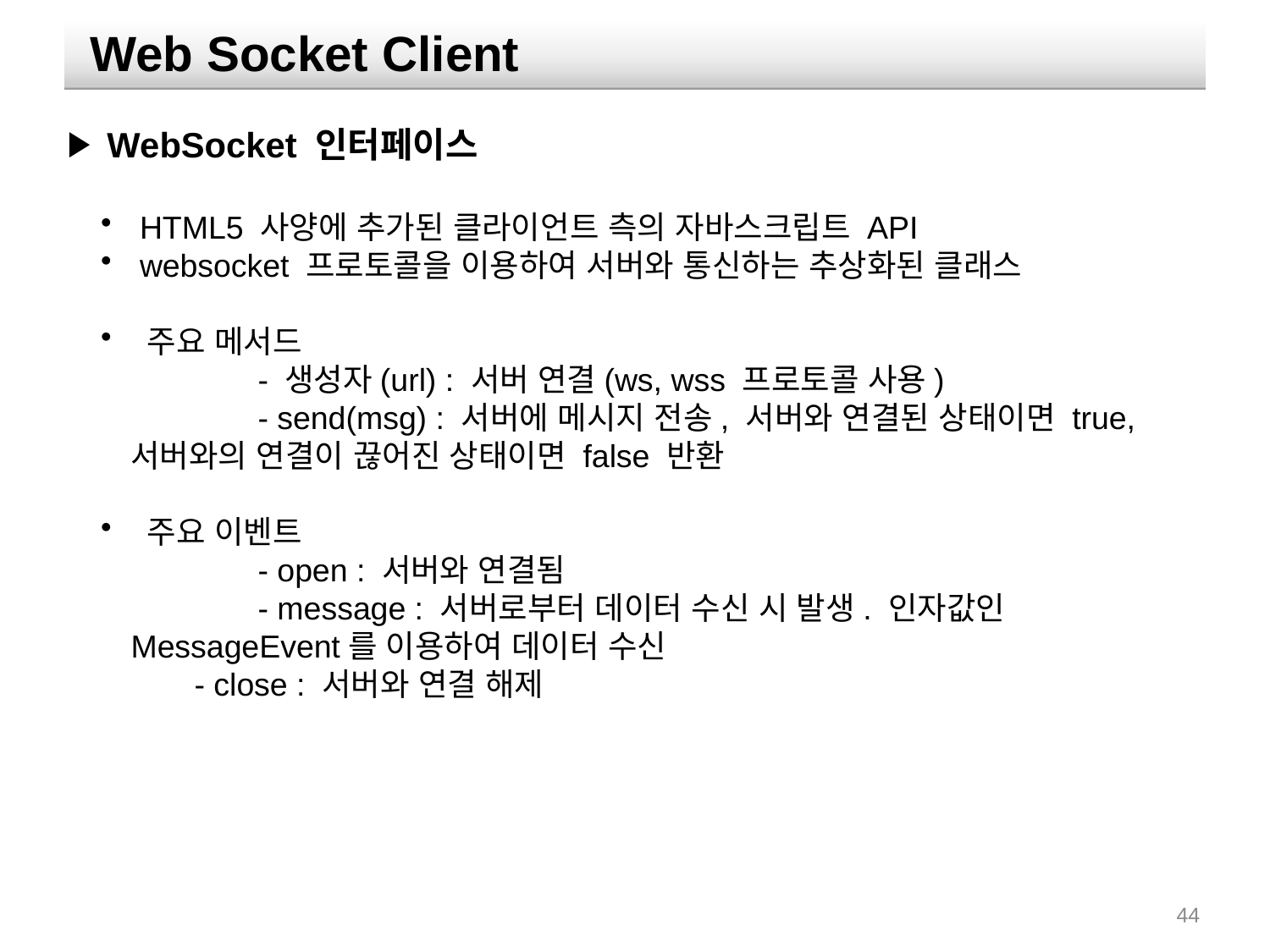

Web Socket Client
 WebSocket 인터페이스

 HTML5 사양에 추가된 클라이언트 측의 자바스크립트 API
 websocket 프로토콜을 이용하여 서버와 통신하는 추상화된 클래스

 주요 메서드
	- 생성자(url) : 서버 연결(ws, wss 프로토콜 사용)
	- send(msg) : 서버에 메시지 전송, 서버와 연결된 상태이면 true, 서버와의 연결이 끊어진 상태이면 false 반환

 주요 이벤트
	- open : 서버와 연결됨
	- message : 서버로부터 데이터 수신 시 발생. 인자값인 MessageEvent를 이용하여 데이터 수신
- close : 서버와 연결 해제
44